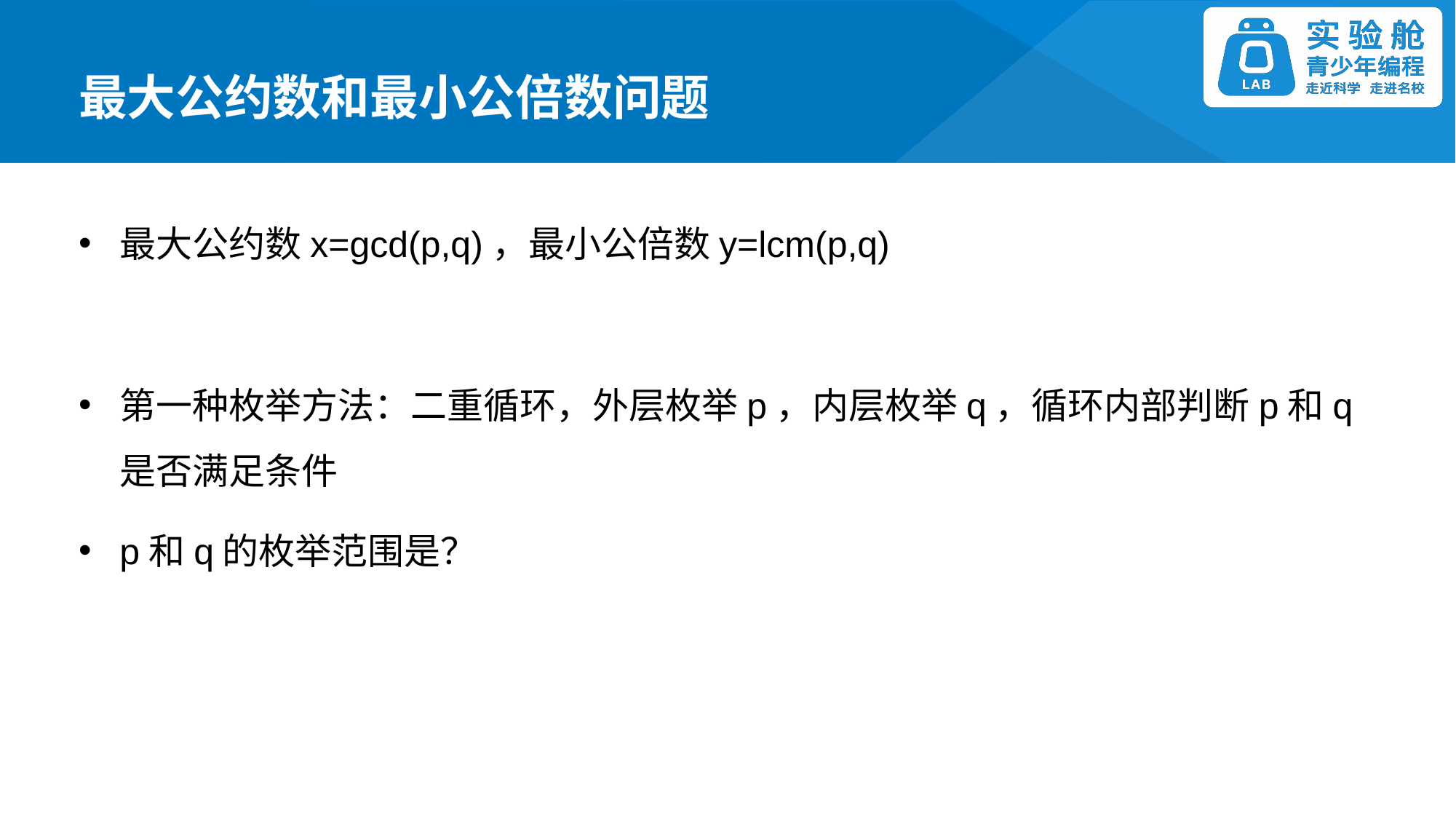

最大公约数和最小公倍数问题
最大公约数x=gcd(p,q)，最小公倍数y=lcm(p,q)

第一种枚举方法：二重循环，外层枚举p，内层枚举q，循环内部判断p和q是否满足条件
p和q的枚举范围是？